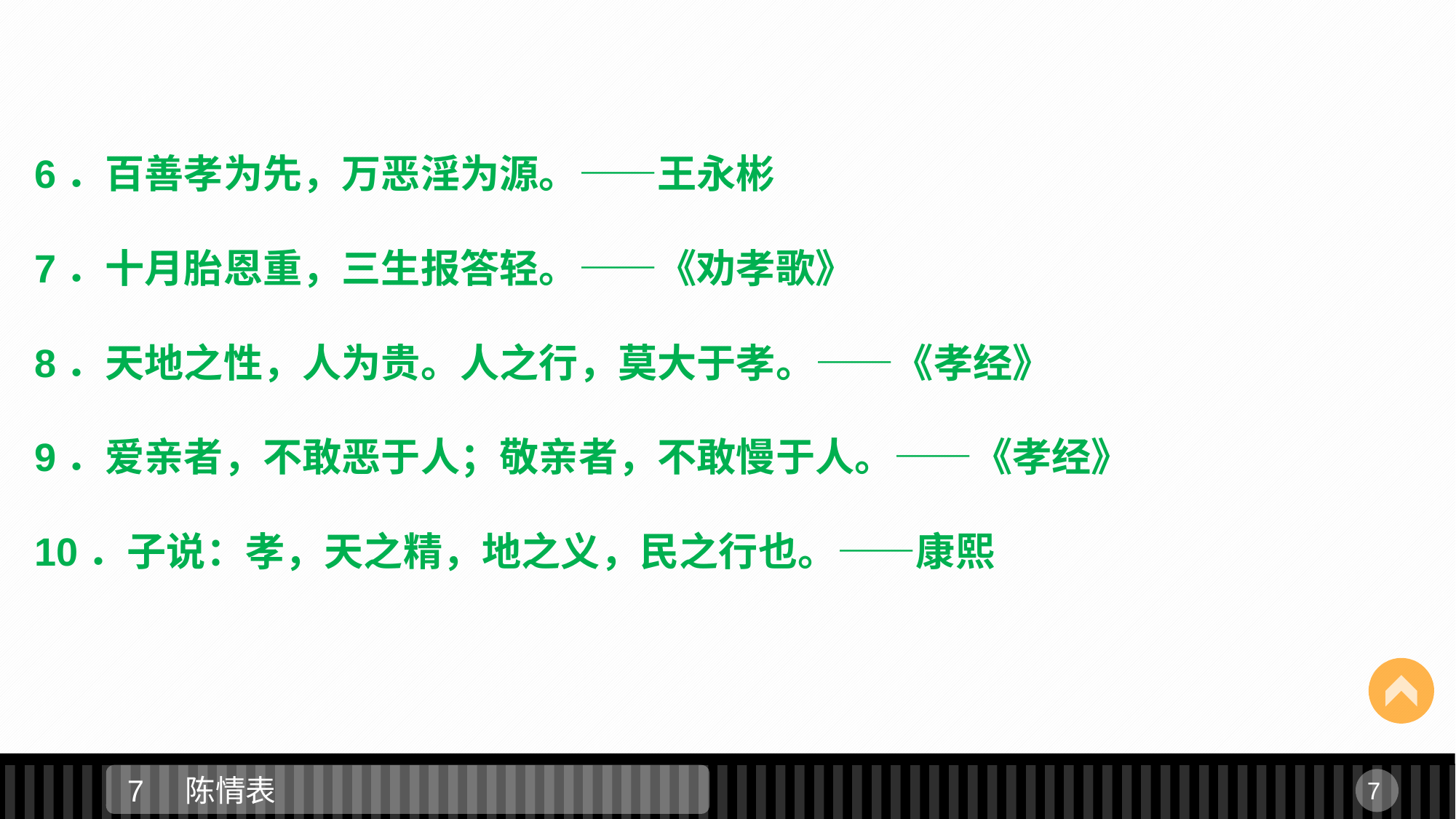

6．百善孝为先，万恶淫为源。——王永彬
7．十月胎恩重，三生报答轻。——《劝孝歌》
8．天地之性，人为贵。人之行，莫大于孝。——《孝经》
9．爱亲者，不敢恶于人；敬亲者，不敢慢于人。——《孝经》
10．子说：孝，天之精，地之义，民之行也。——康熙